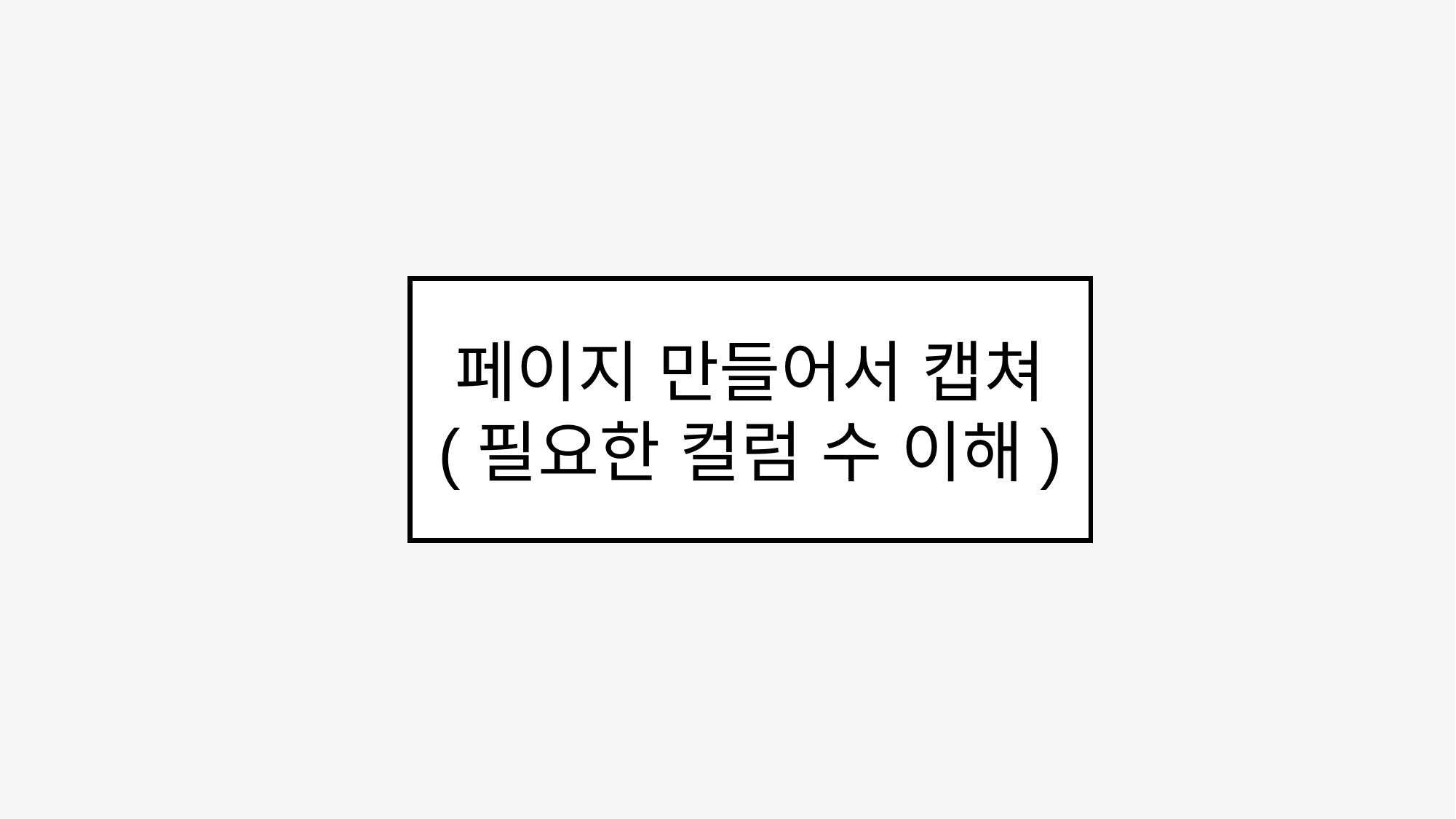

페이지 만들어서 캡쳐
(필요한 컬럼 수 이해)